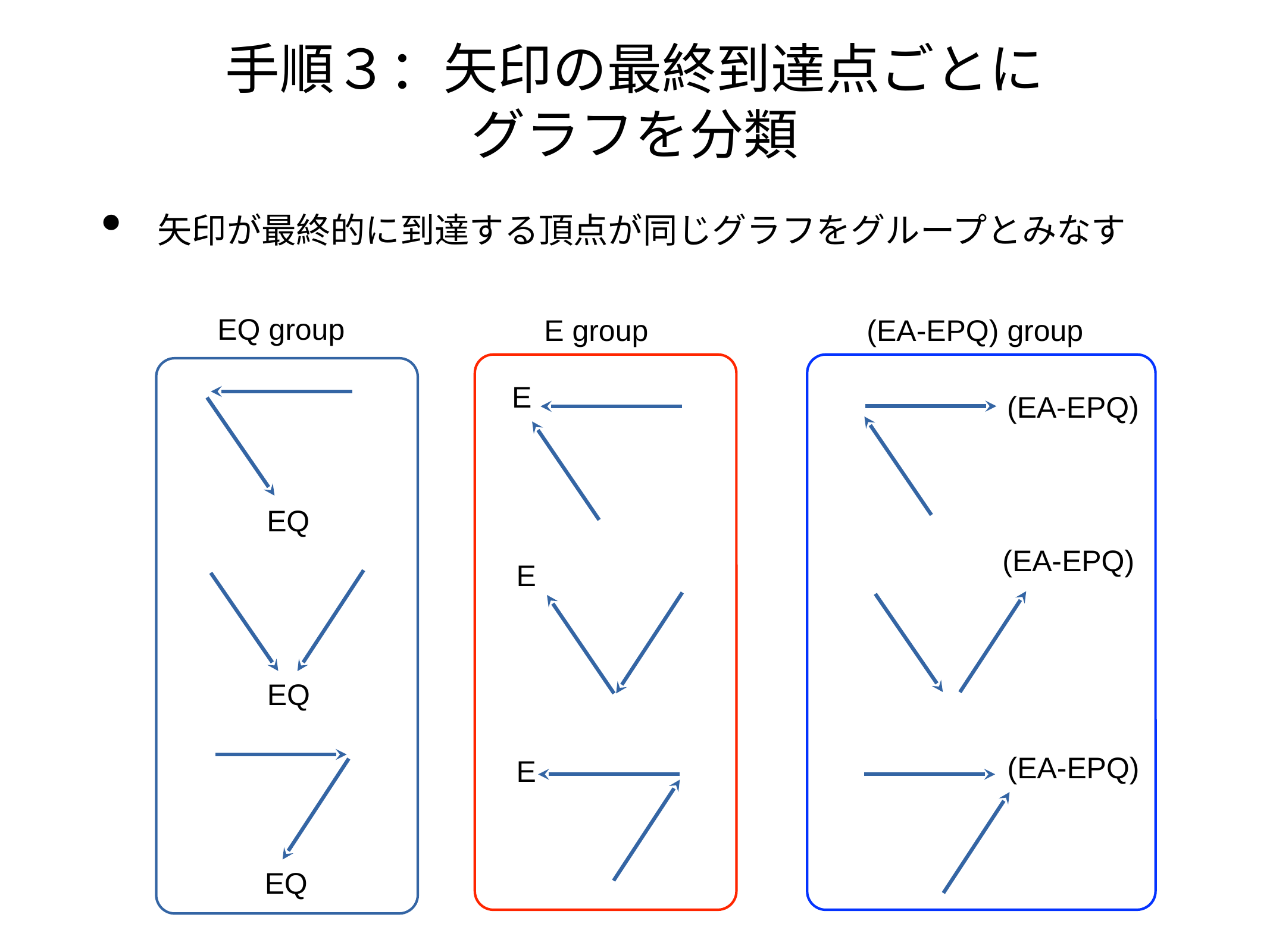

# 手順３：矢印の最終到達点ごとに
グラフを分類
矢印が最終的に到達する頂点が同じグラフをグループとみなす
EQ group
E group
(EA-EPQ) group

E
(EA-EPQ)

EQ
(EA-EPQ)
E

EQ
(EA-EPQ)
E

EQ